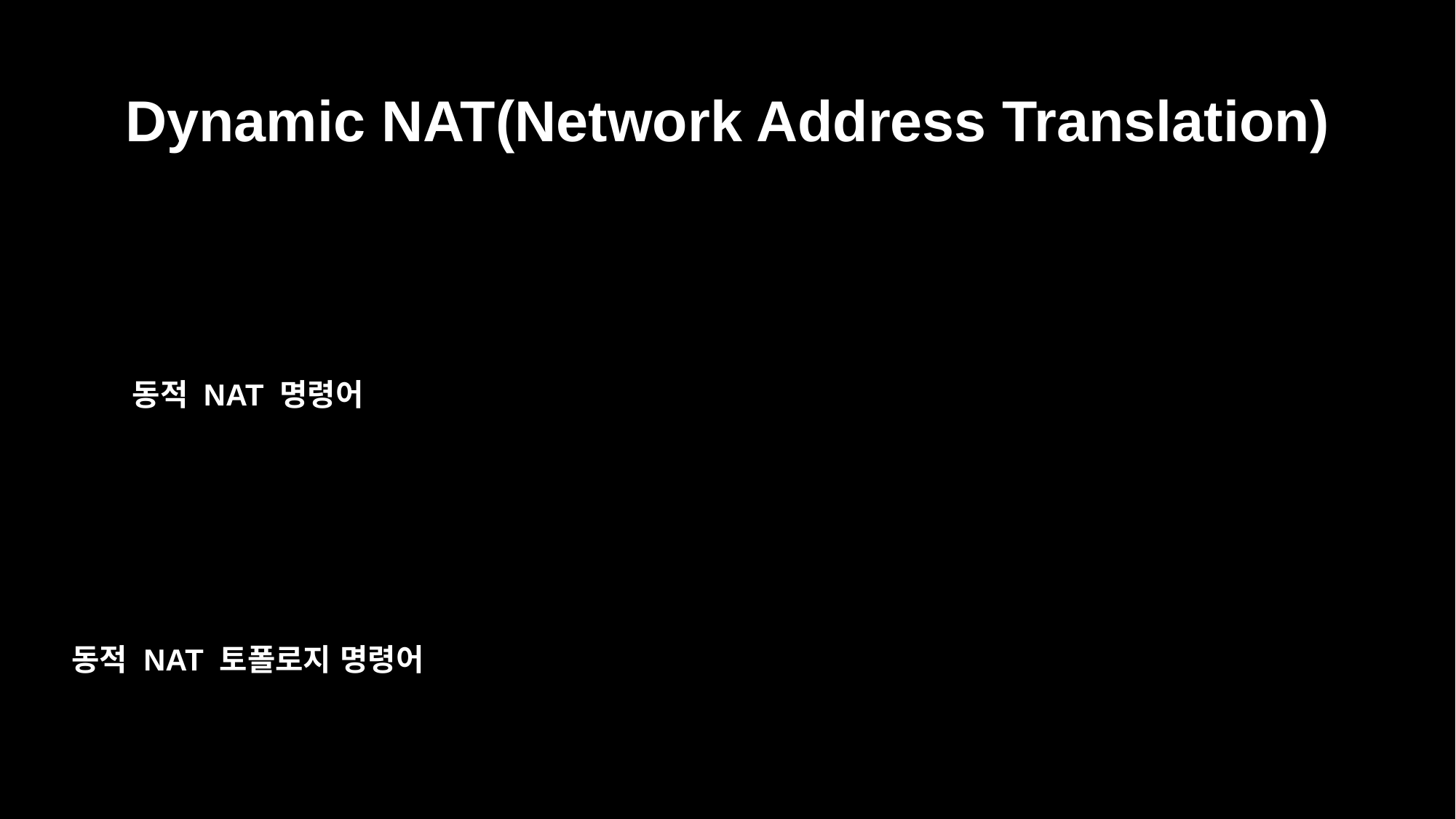

# Dynamic NAT(Network Address Translation)
동적 NAT 명령어
동적 NAT 토폴로지 명령어